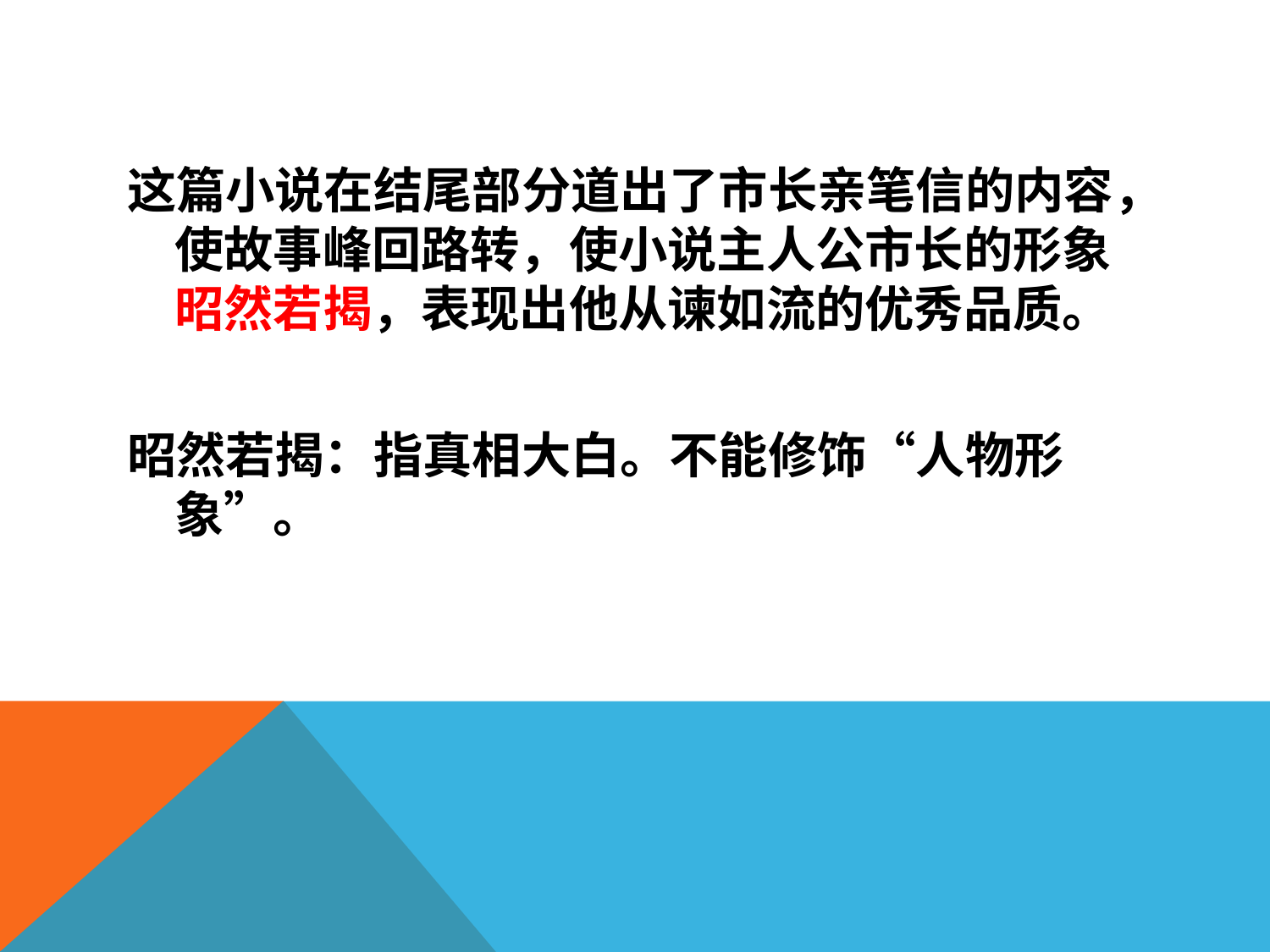

#
这篇小说在结尾部分道出了市长亲笔信的内容，使故事峰回路转，使小说主人公市长的形象昭然若揭，表现出他从谏如流的优秀品质。

昭然若揭：指真相大白。不能修饰“人物形象”。